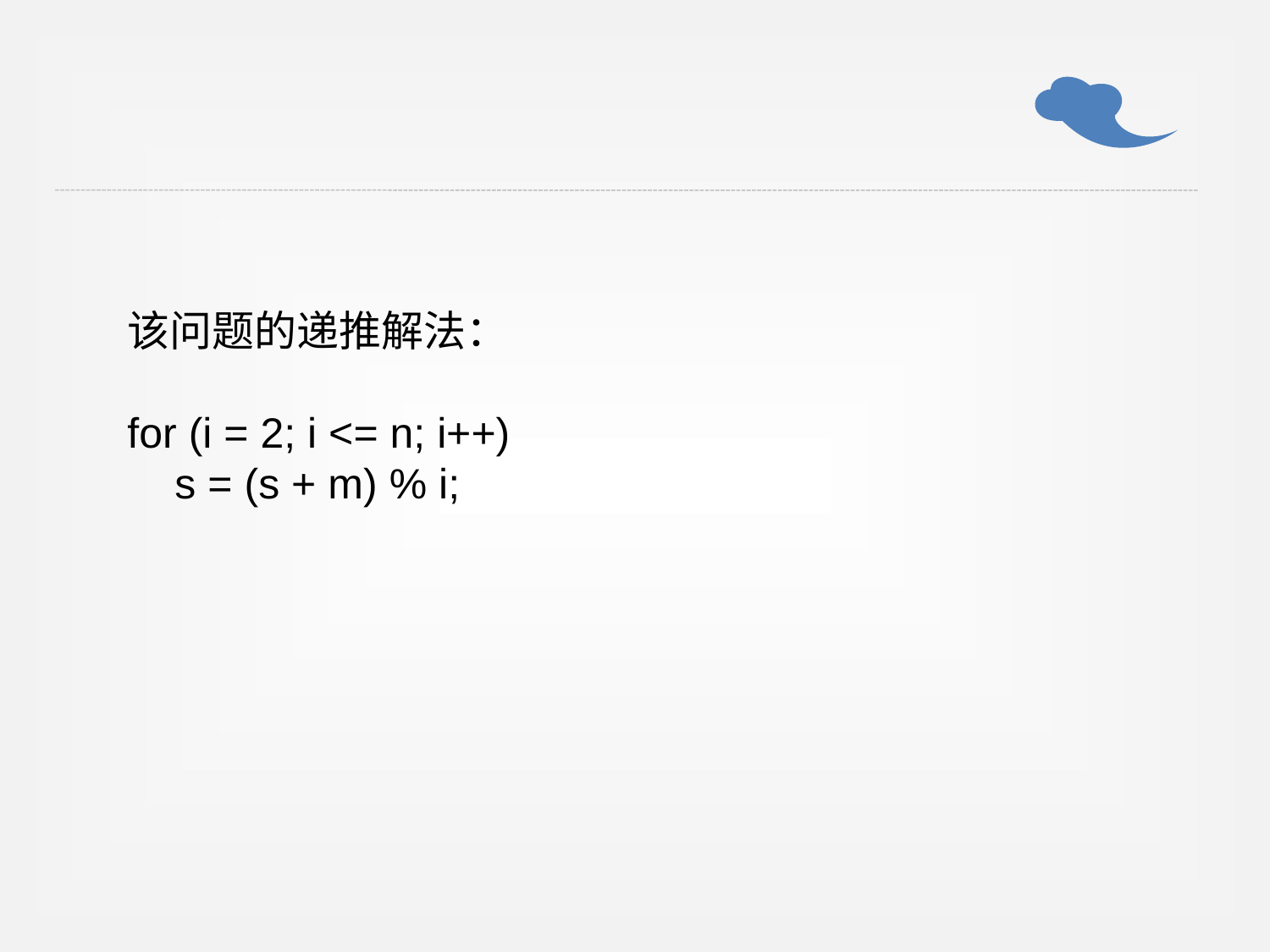

该问题的递推解法：

for (i = 2; i <= n; i++)
    s = (s + m) % i;